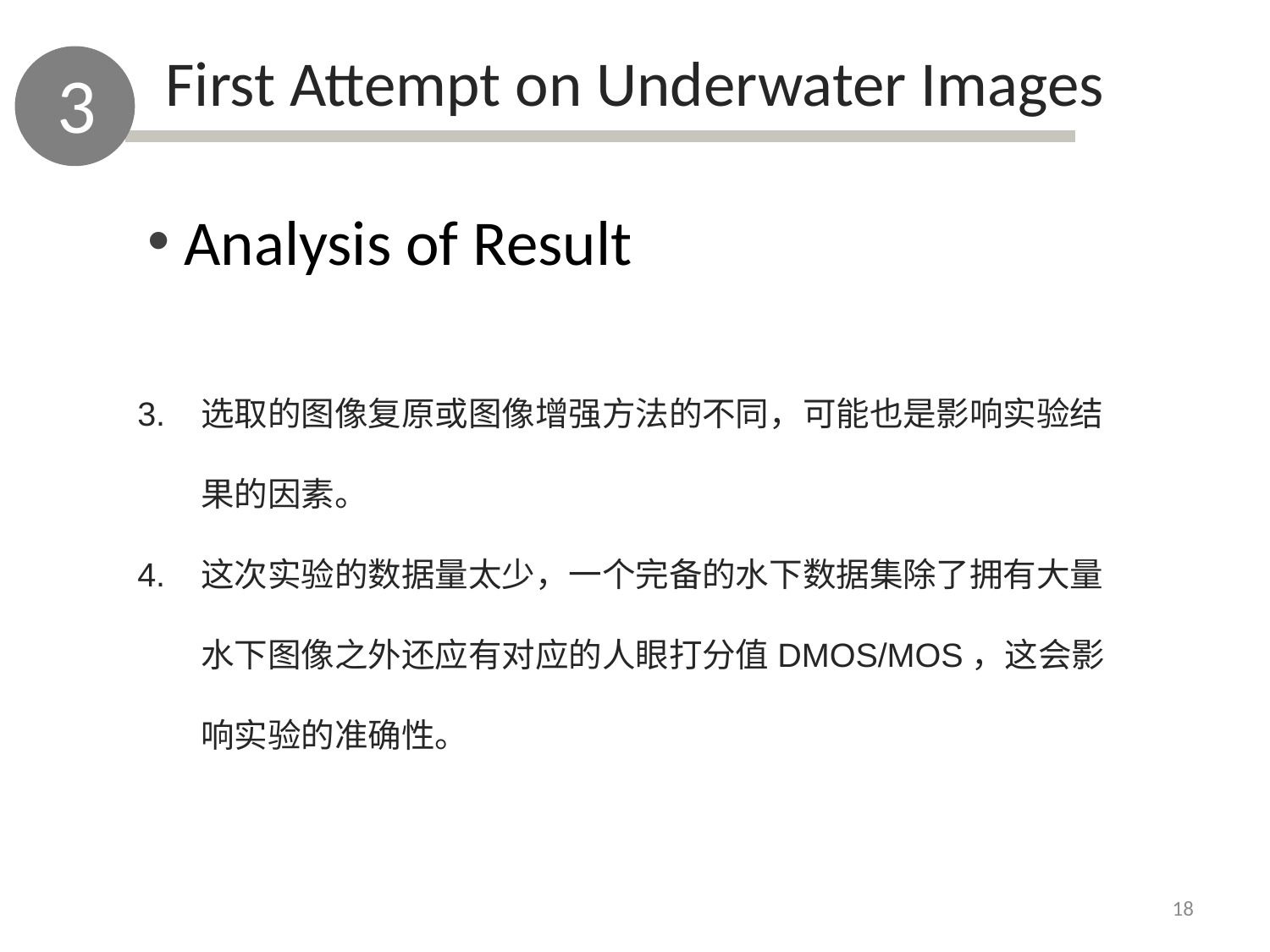

First Attempt on Underwater Images

3
 Analysis of Result
选取的图像复原或图像增强方法的不同，可能也是影响实验结果的因素。
这次实验的数据量太少，一个完备的水下数据集除了拥有大量水下图像之外还应有对应的人眼打分值DMOS/MOS，这会影响实验的准确性。
18